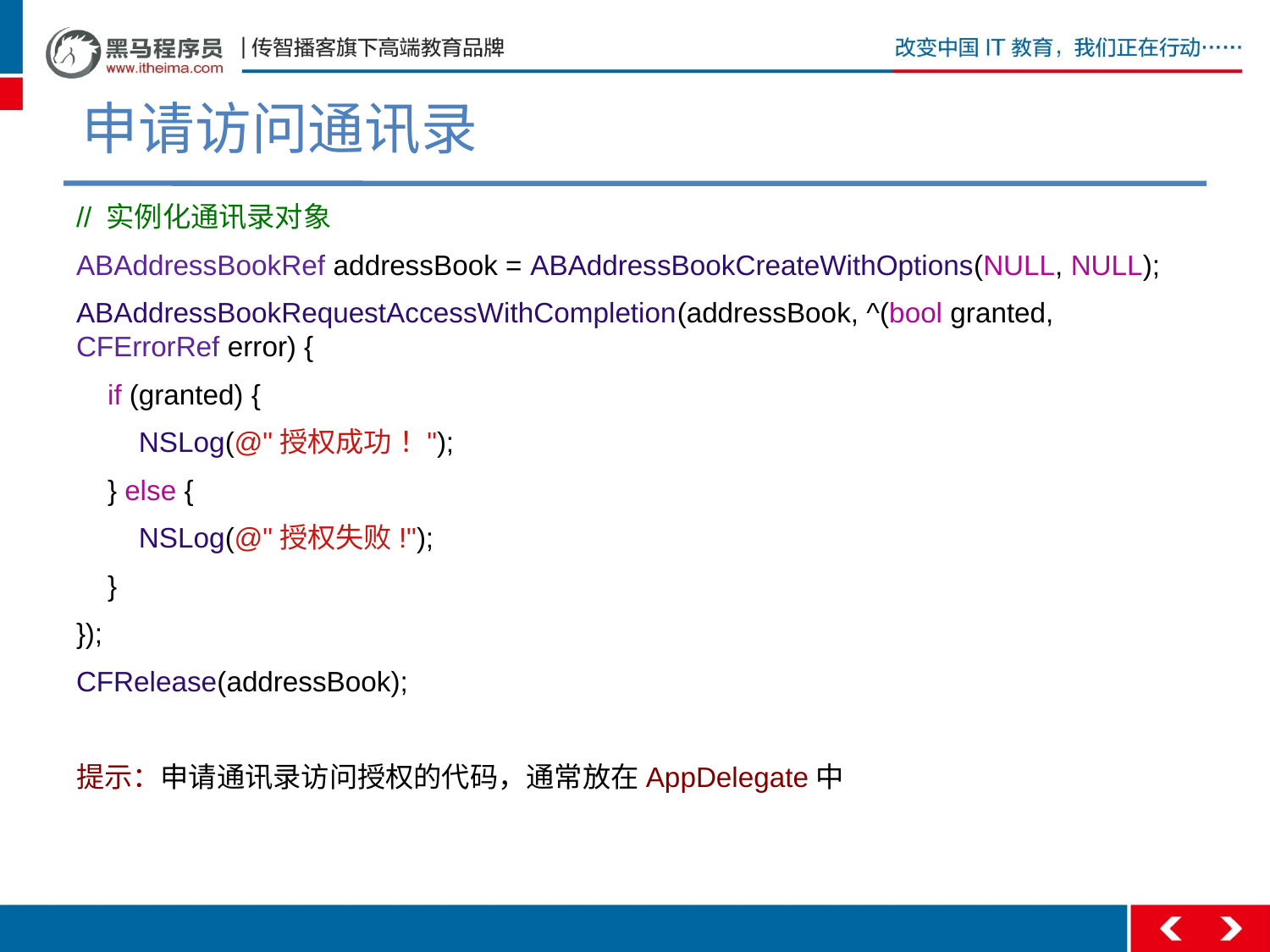

# 申请访问通讯录
// 实例化通讯录对象
ABAddressBookRef addressBook = ABAddressBookCreateWithOptions(NULL, NULL);
ABAddressBookRequestAccessWithCompletion(addressBook, ^(bool granted, CFErrorRef error) {
    if (granted) {
        NSLog(@"授权成功！");
    } else {
        NSLog(@"授权失败!");
    }
});
CFRelease(addressBook);

提示：申请通讯录访问授权的代码，通常放在AppDelegate中